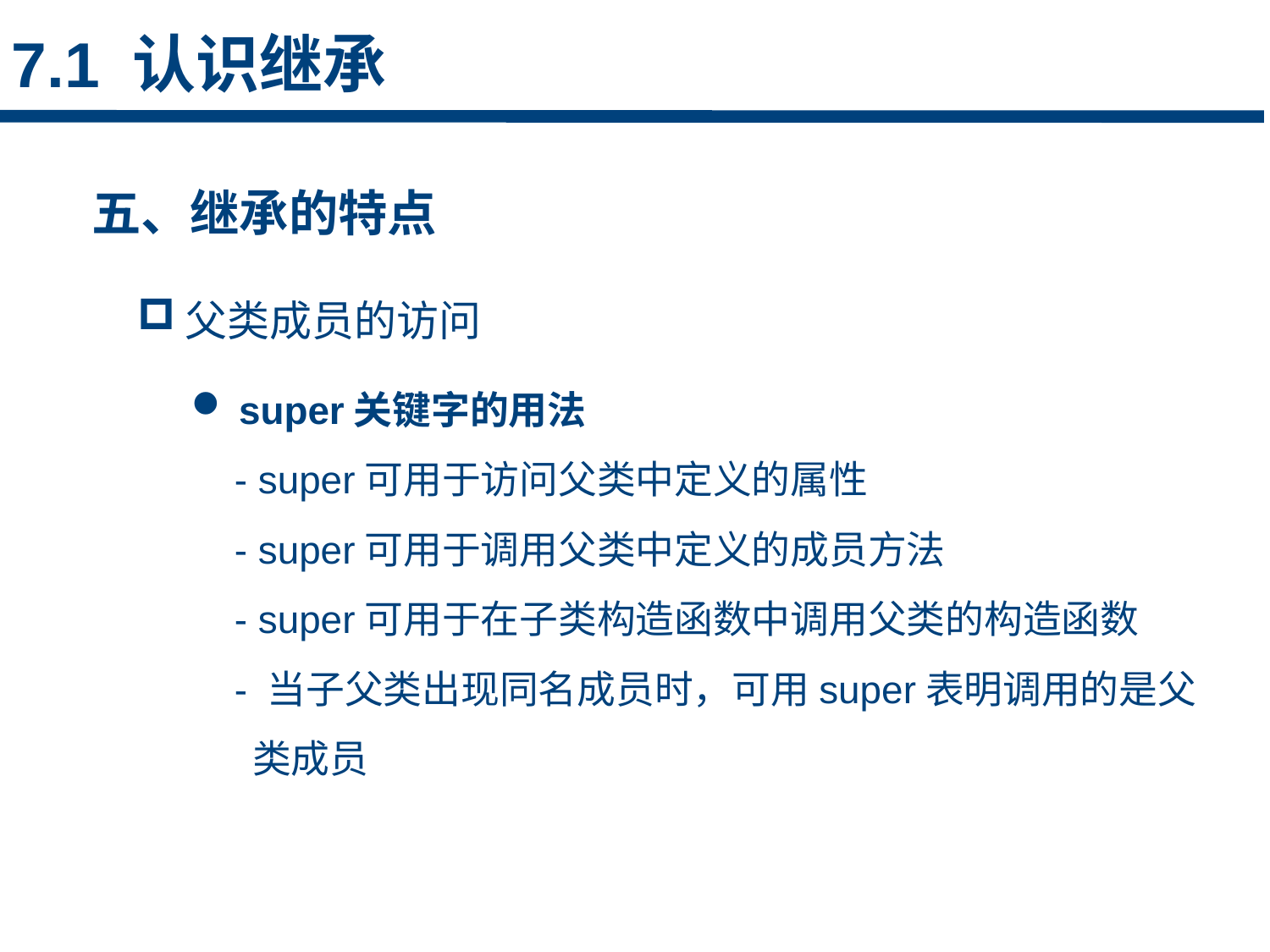

7.1 认识继承
五、继承的特点
父类成员的访问
点击添加文本
super关键字的用法
    - super可用于访问父类中定义的属性
    - super可用于调用父类中定义的成员方法
    - super可用于在子类构造函数中调用父类的构造函数
    - 当子父类出现同名成员时，可用super表明调用的是父
      类成员

点击添加文本
点击添加文本
点击添加文本